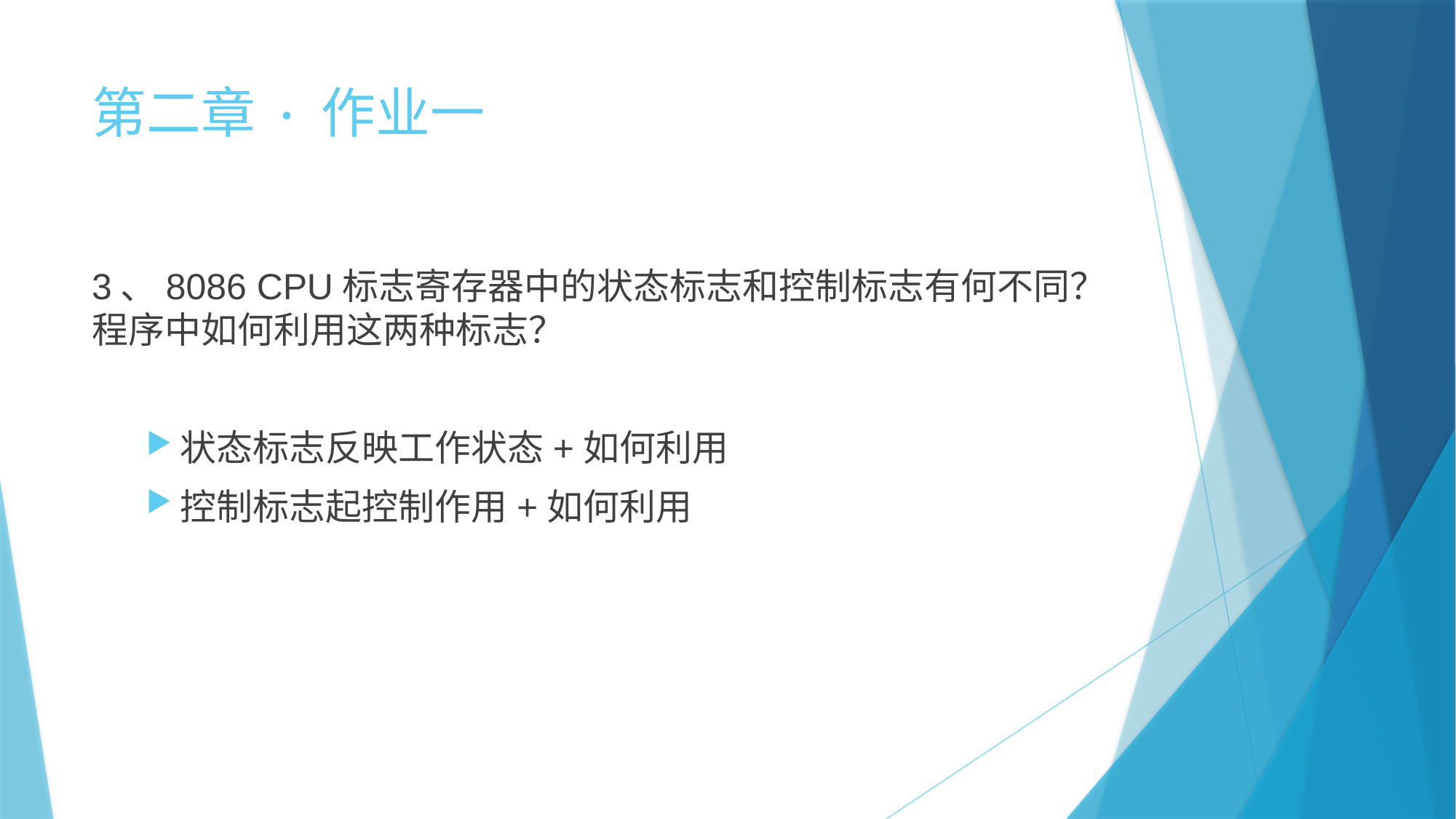

# 第二章 · 作业一
3、8086 CPU标志寄存器中的状态标志和控制标志有何不同？程序中如何利用这两种标志？

状态标志反映工作状态+如何利用
控制标志起控制作用+如何利用